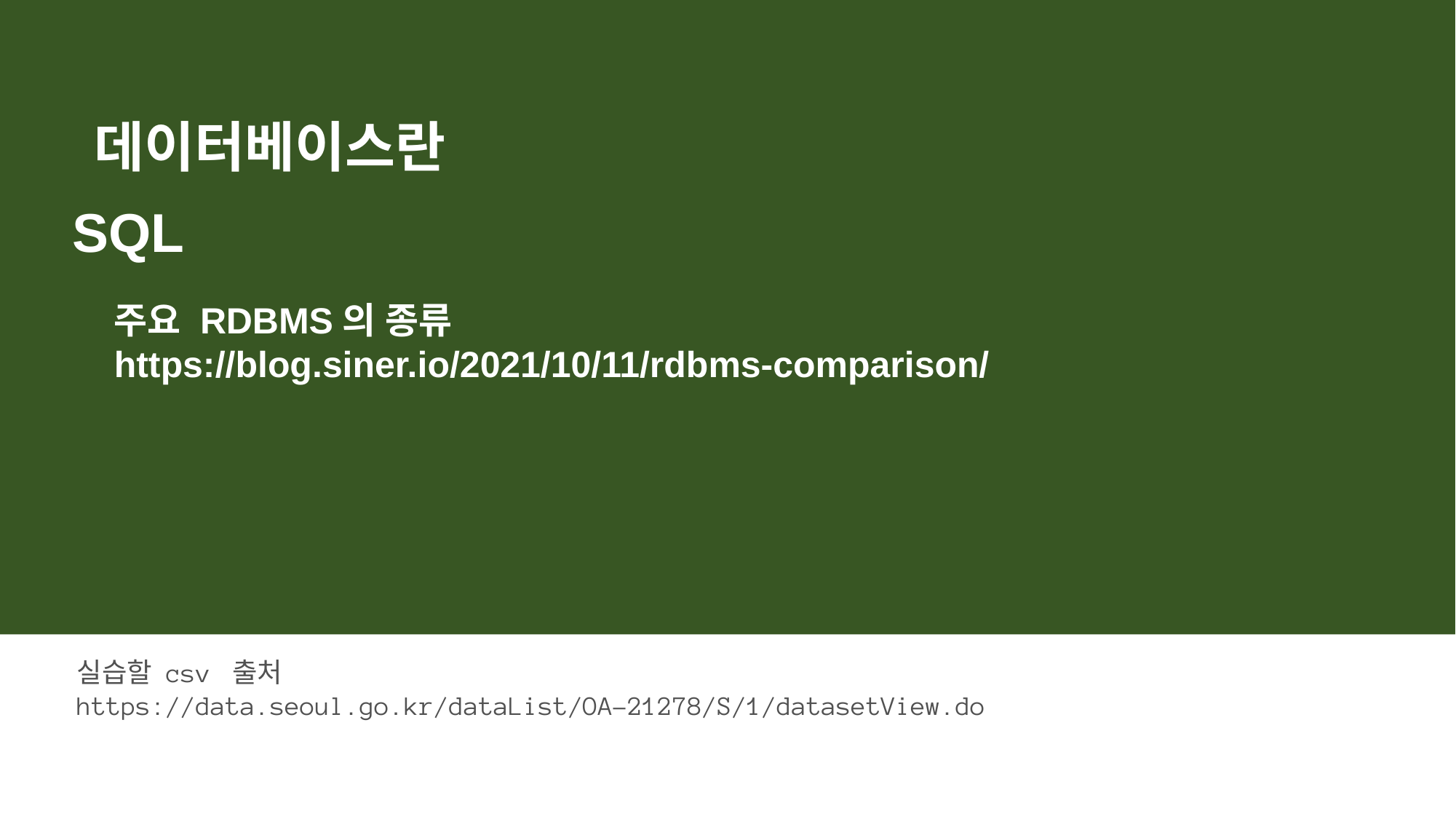

데이터베이스란
SQL
주요 RDBMS의 종류
https://blog.siner.io/2021/10/11/rdbms-comparison/
실습할 csv 출처
https://data.seoul.go.kr/dataList/OA-21278/S/1/datasetView.do